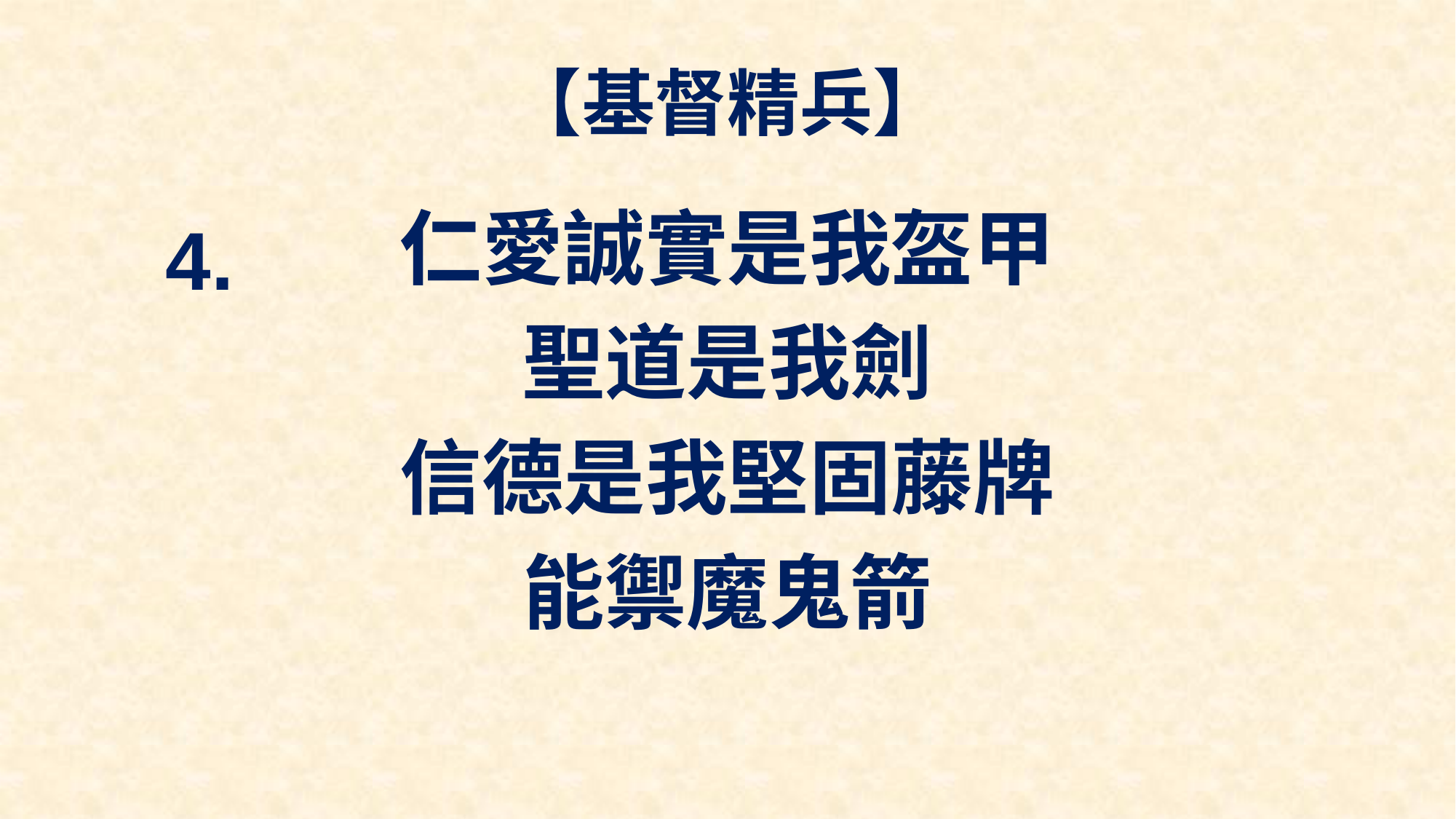

# 【基督精兵】
仁愛誠實是我盔甲
聖道是我劍
信德是我堅固藤牌
能禦魔鬼箭
4.